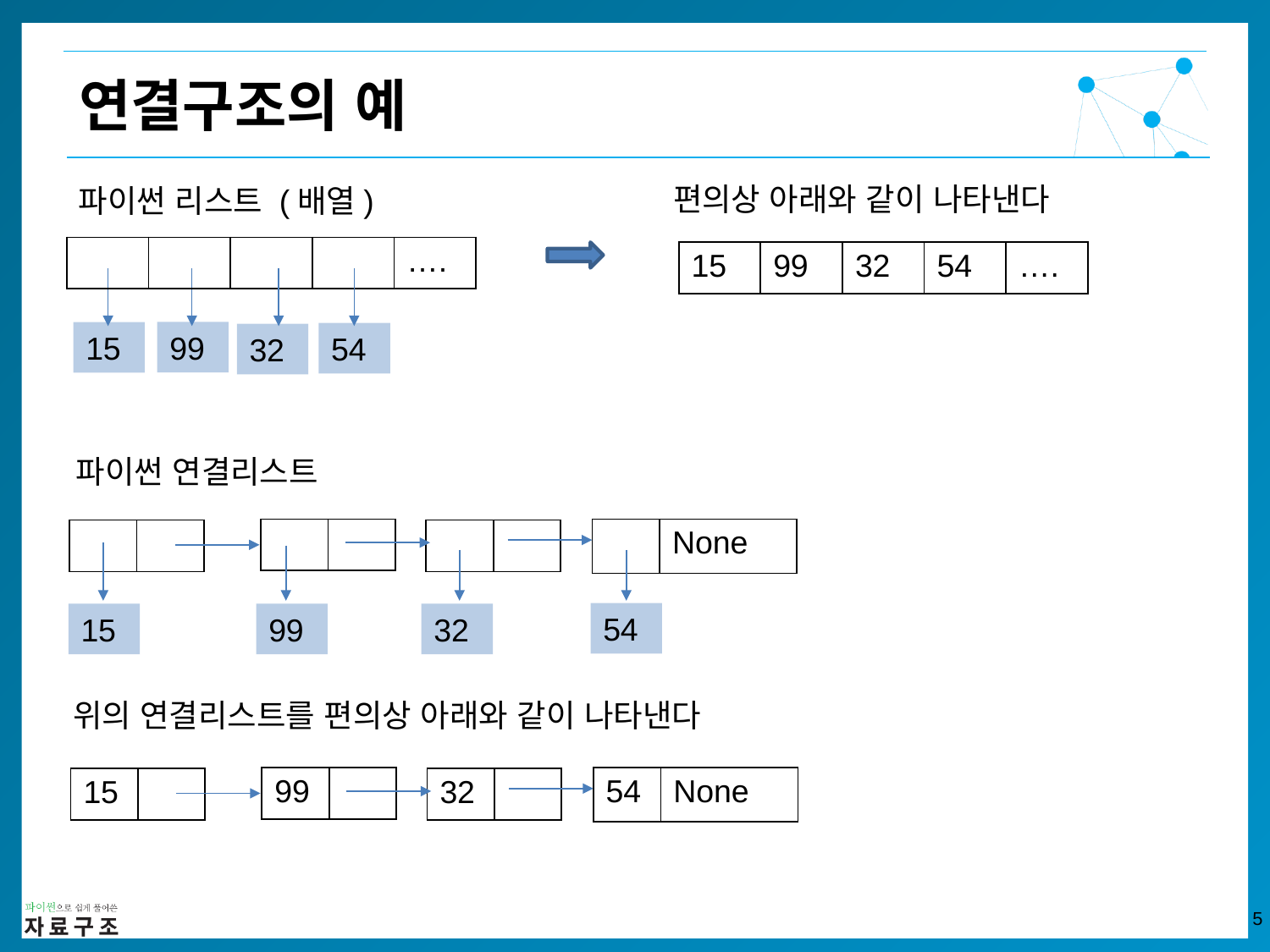

연결구조의 예
편의상 아래와 같이 나타낸다
파이썬 리스트 (배열)

|  |  |  |  | …. |
| --- | --- | --- | --- | --- |

| 15 | 99 | 32 | 54 | …. |
| --- | --- | --- | --- | --- |
99
15
54
32
파이썬 연결리스트
|  |  |
| --- | --- |
|  | None |
| --- | --- |
|  |  |
| --- | --- |
|  |  |
| --- | --- |

54
99
32
15
위의 연결리스트를 편의상 아래와 같이 나타낸다
| 99 |  |
| --- | --- |
| 54 | None |
| --- | --- |
| 15 |  |
| --- | --- |
| 32 |  |
| --- | --- |